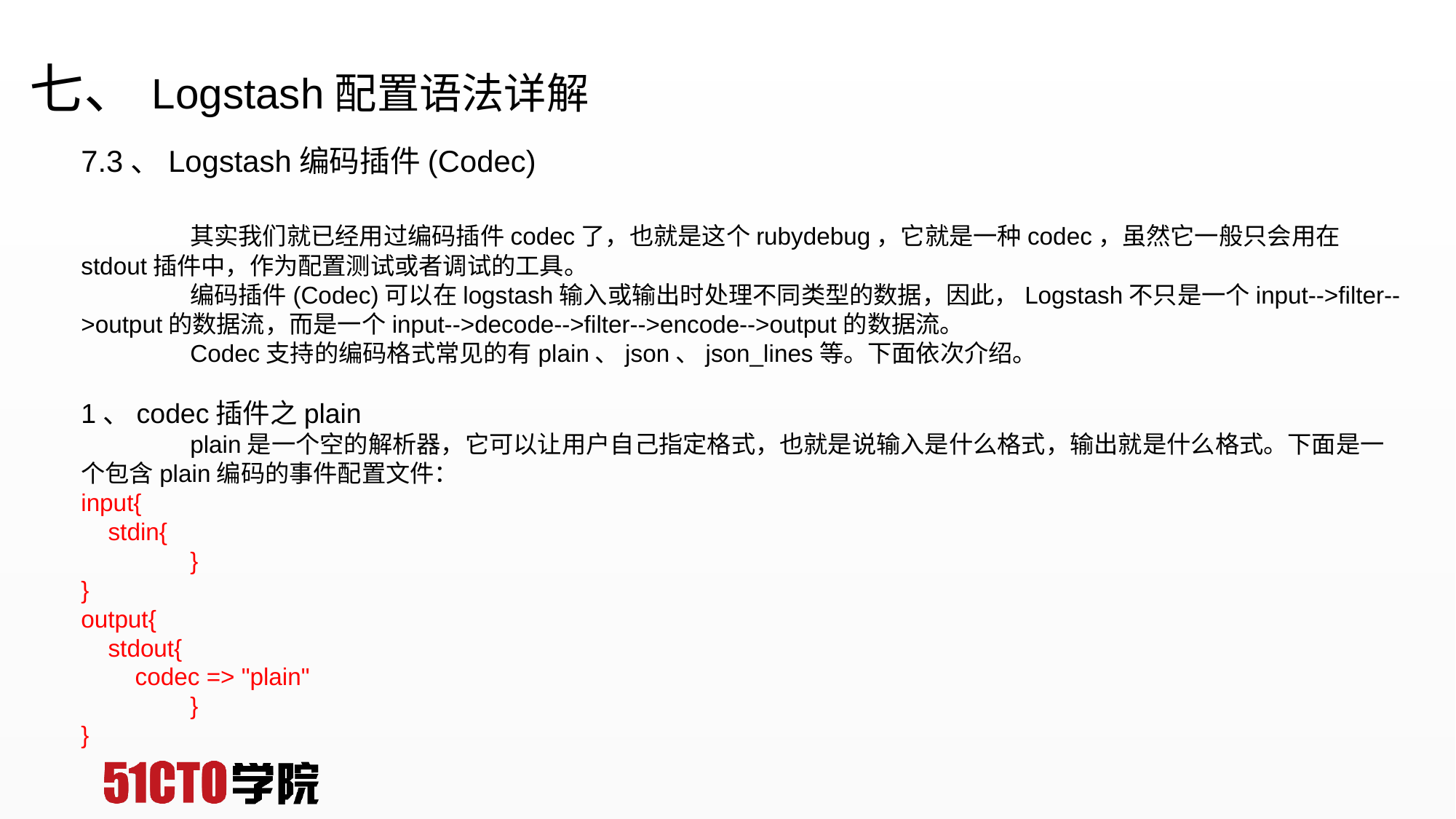

# 七、Logstash配置语法详解
7.3、Logstash编码插件(Codec)

	其实我们就已经用过编码插件codec了，也就是这个rubydebug，它就是一种codec，虽然它一般只会用在stdout插件中，作为配置测试或者调试的工具。
	编码插件(Codec)可以在logstash输入或输出时处理不同类型的数据，因此，Logstash不只是一个input-->filter-->output的数据流，而是一个input-->decode-->filter-->encode-->output的数据流。
	Codec支持的编码格式常见的有plain、json、json_lines等。下面依次介绍。

1、codec插件之plain
	plain是一个空的解析器，它可以让用户自己指定格式，也就是说输入是什么格式，输出就是什么格式。下面是一个包含plain编码的事件配置文件：
input{
    stdin{
	}
}
output{
    stdout{
        codec => "plain"
	}
}